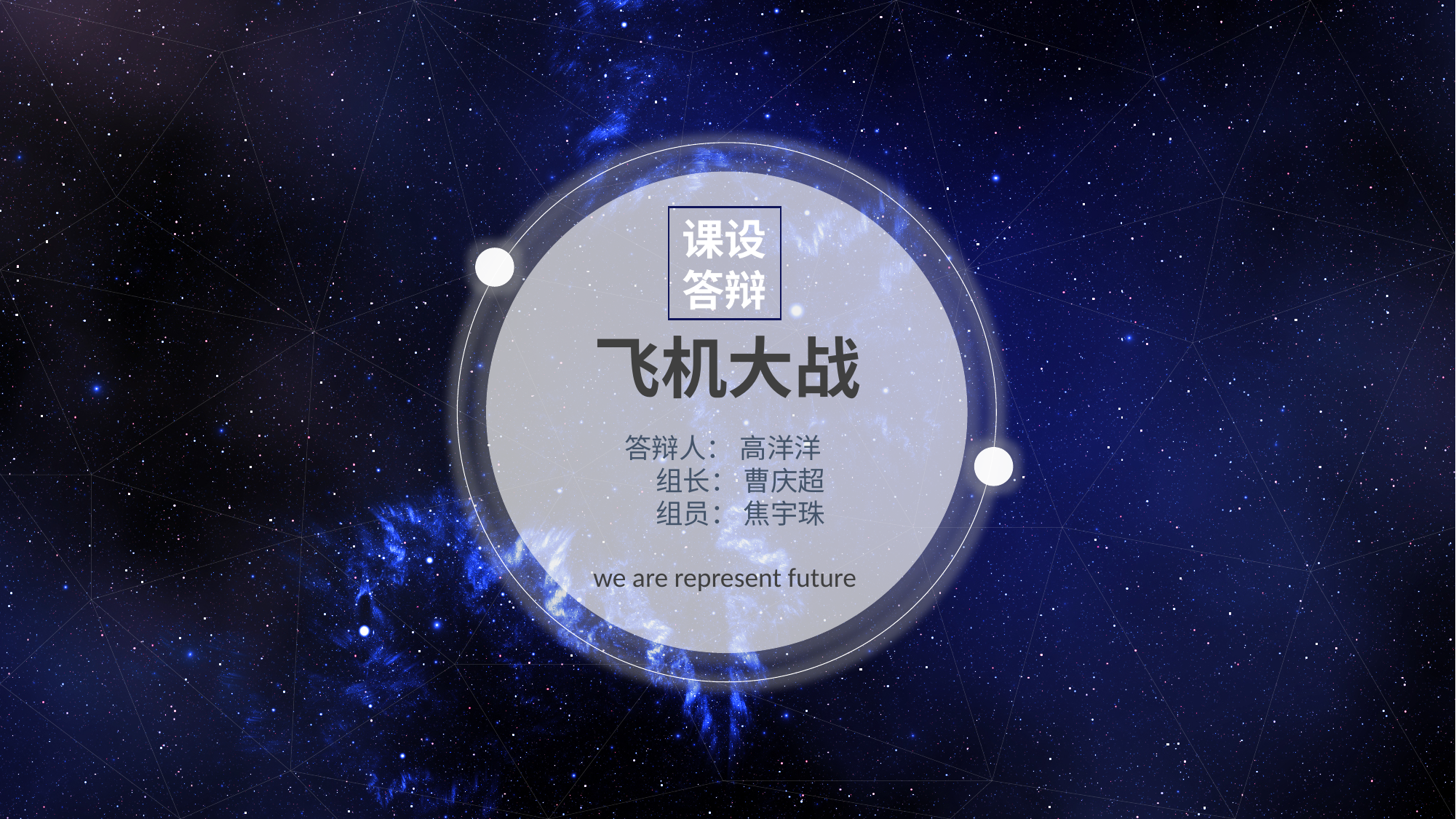

课设答辩
飞机大战
答辩人： 高洋洋
    组长： 曹庆超
    组员： 焦宇珠

we are represent future